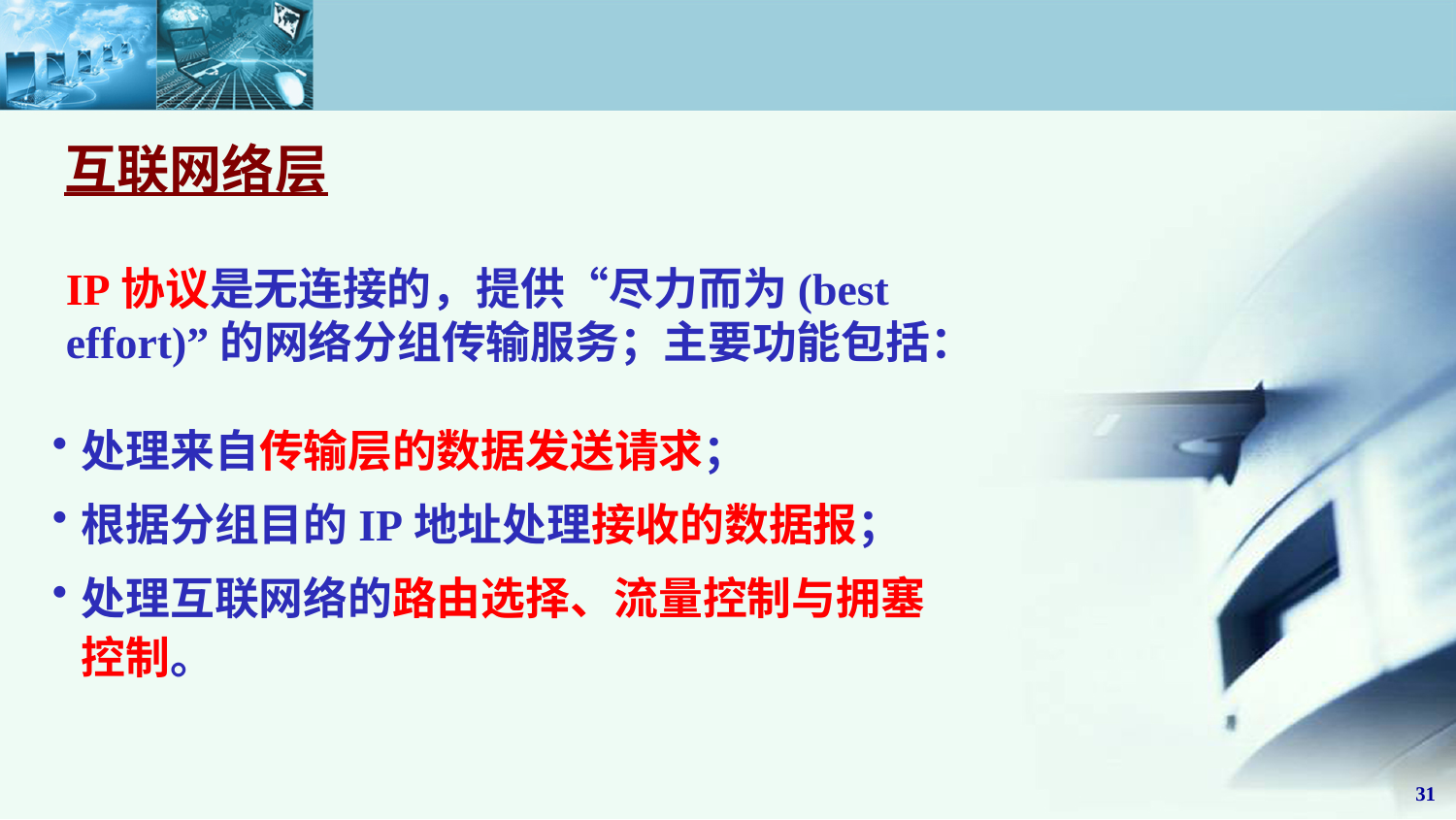

互联网络层
IP协议是无连接的，提供“尽力而为(best effort)”的网络分组传输服务；主要功能包括：
处理来自传输层的数据发送请求；
根据分组目的IP地址处理接收的数据报；
处理互联网络的路由选择、流量控制与拥塞控制。
31